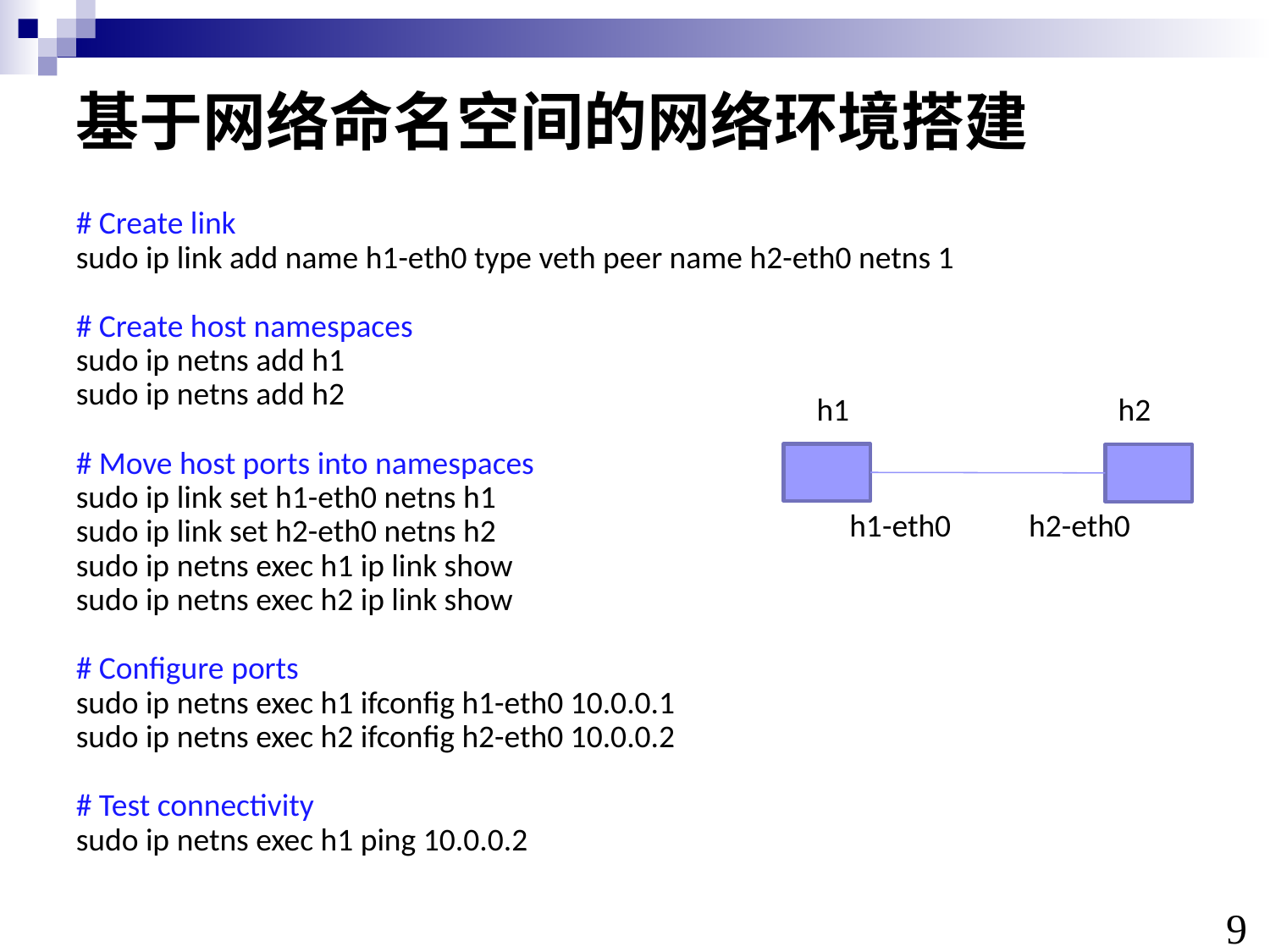

# 基于网络命名空间的网络环境搭建
# Create link
sudo ip link add name h1-eth0 type veth peer name h2-eth0 netns 1

# Create host namespaces
sudo ip netns add h1
sudo ip netns add h2

# Move host ports into namespaces
sudo ip link set h1-eth0 netns h1
sudo ip link set h2-eth0 netns h2
sudo ip netns exec h1 ip link show
sudo ip netns exec h2 ip link show

# Configure ports
sudo ip netns exec h1 ifconfig h1-eth0 10.0.0.1
sudo ip netns exec h2 ifconfig h2-eth0 10.0.0.2

# Test connectivity
sudo ip netns exec h1 ping 10.0.0.2
h2
h1

h1-eth0
h2-eth0
9